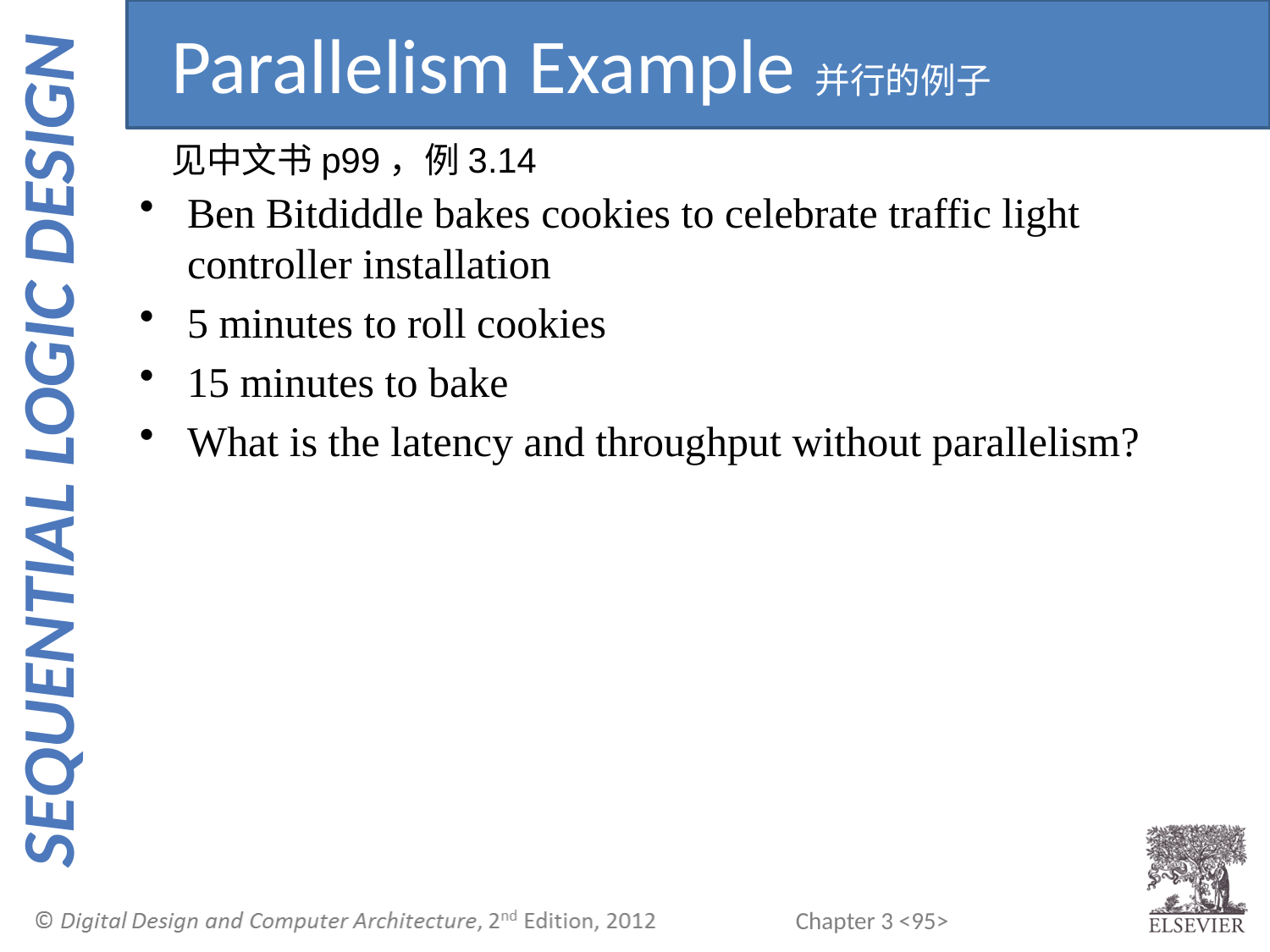

Parallelism Example并行的例子
见中文书p99，例3.14

Ben Bitdiddle bakes cookies to celebrate traffic light controller installation
5 minutes to roll cookies
15 minutes to bake
What is the latency and throughput without parallelism?